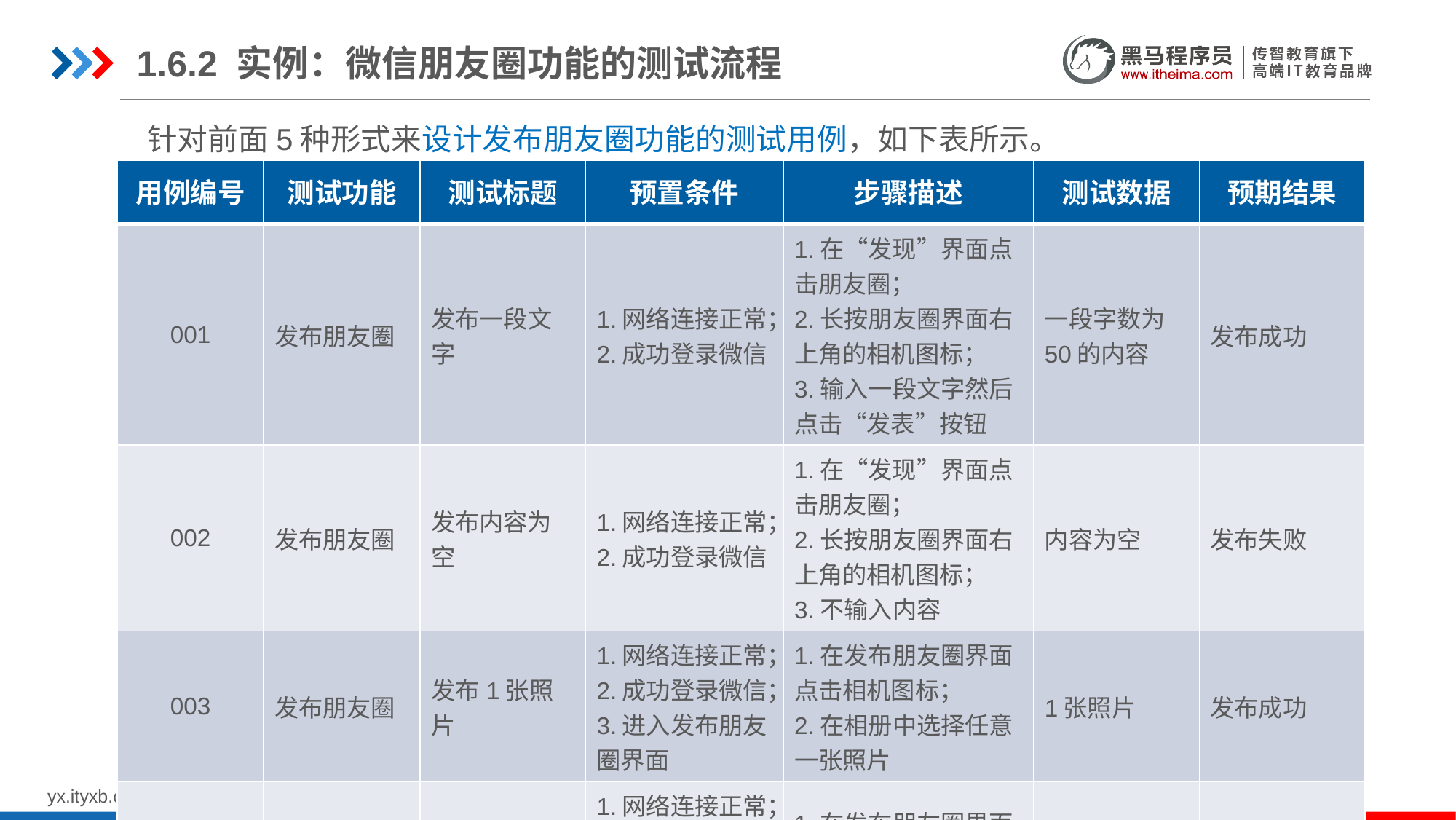

1.6.2 实例：微信朋友圈功能的测试流程
针对前面5种形式来设计发布朋友圈功能的测试用例，如下表所示。
| 用例编号 | 测试功能 | 测试标题 | 预置条件 | 步骤描述 | 测试数据 | 预期结果 |
| --- | --- | --- | --- | --- | --- | --- |
| 001 | 发布朋友圈 | 发布一段文字 | 1.网络连接正常； 2.成功登录微信 | 1.在“发现”界面点击朋友圈； 2.长按朋友圈界面右上角的相机图标； 3.输入一段文字然后点击“发表”按钮 | 一段字数为50的内容 | 发布成功 |
| 002 | 发布朋友圈 | 发布内容为空 | 1.网络连接正常； 2.成功登录微信 | 1.在“发现”界面点击朋友圈； 2.长按朋友圈界面右上角的相机图标； 3.不输入内容 | 内容为空 | 发布失败 |
| 003 | 发布朋友圈 | 发布1张照片 | 1.网络连接正常； 2.成功登录微信； 3.进入发布朋友圈界面 | 1.在发布朋友圈界面点击相机图标； 2.在相册中选择任意一张照片 | 1张照片 | 发布成功 |
| 004 | 发布朋友圈 | 发布10张照片 | 1.网络连接正常； 2.成功登录微信； 3.进入发布朋友圈界面 | 1.在发布朋友圈界面点击相机图标； 2.在相册中选择照片 | 10张照片 | 发布失败 |